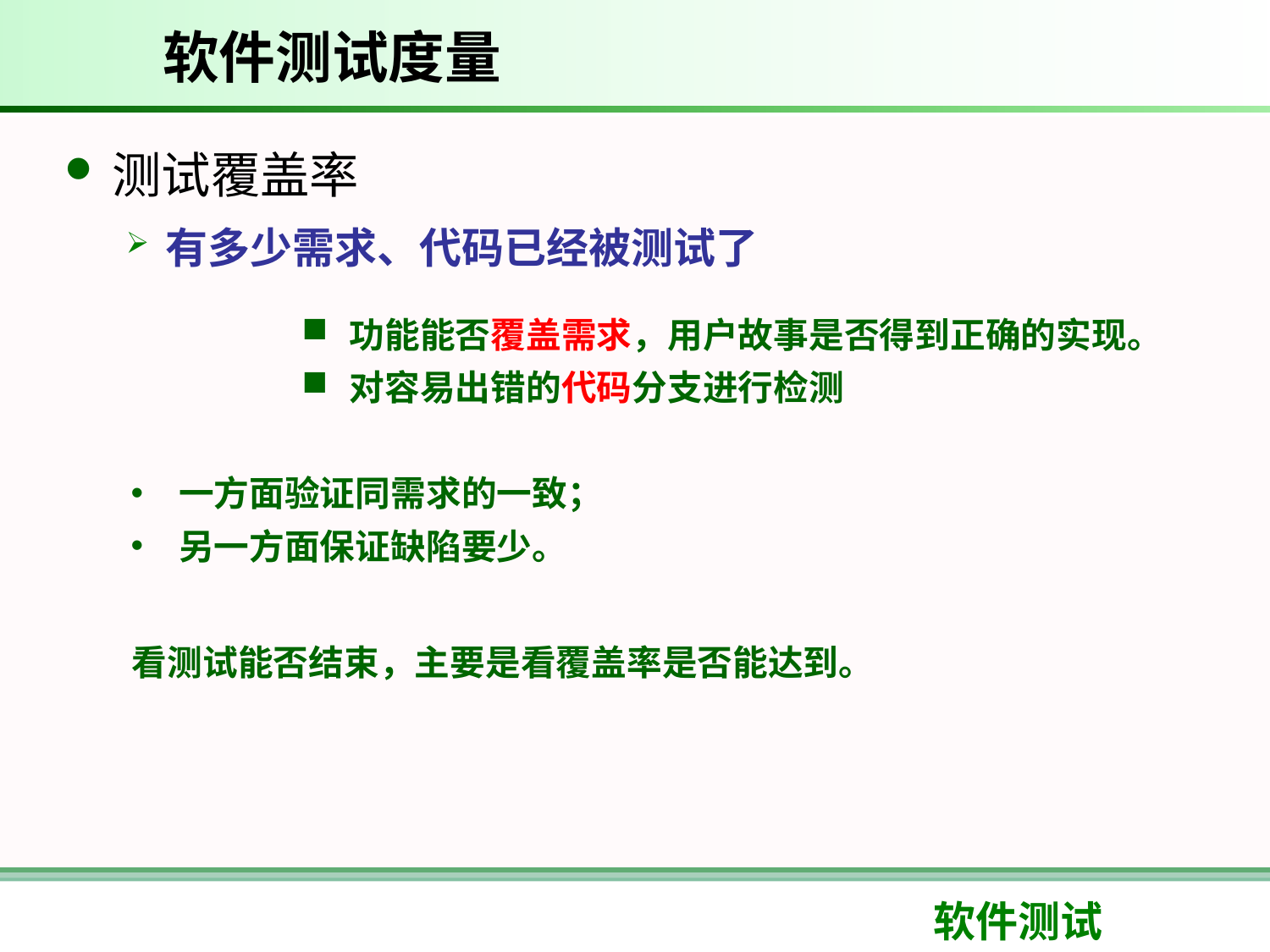

# 软件测试度量
测试覆盖率
有多少需求、代码已经被测试了
功能能否覆盖需求，用户故事是否得到正确的实现。
对容易出错的代码分支进行检测
一方面验证同需求的一致；
另一方面保证缺陷要少。
看测试能否结束，主要是看覆盖率是否能达到。